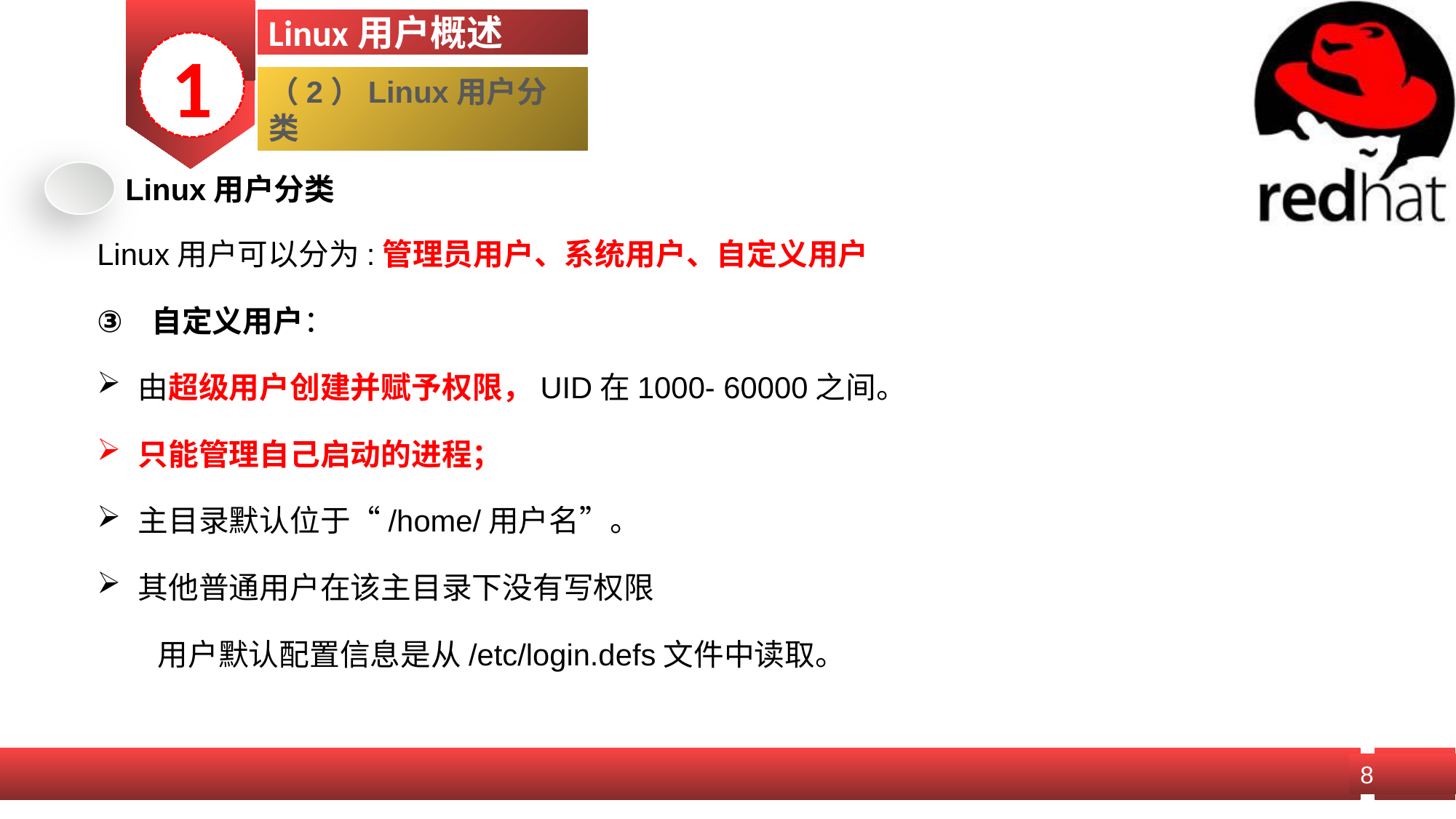

Linux用户概述
1
（2）Linux用户分类

Linux用户分类
Linux用户可以分为:管理员用户、系统用户、自定义用户
自定义用户：
由超级用户创建并赋予权限，UID在1000- 60000之间。
只能管理自己启动的进程；
主目录默认位于“/home/用户名”。
其他普通用户在该主目录下没有写权限
用户默认配置信息是从/etc/login.defs文件中读取。